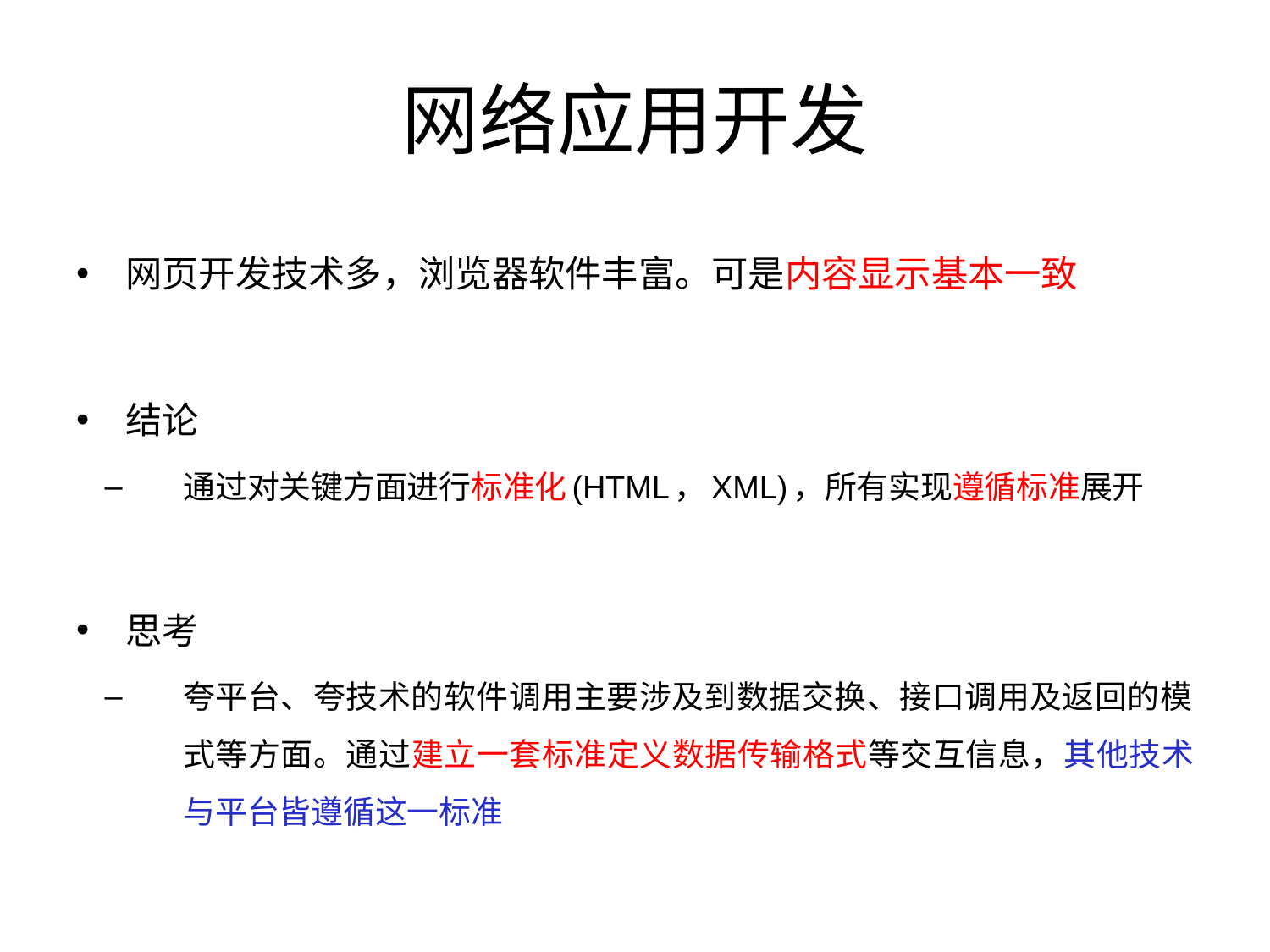

# 网络应用开发
网页开发技术多，浏览器软件丰富。可是内容显示基本一致

结论
通过对关键方面进行标准化(HTML，XML)，所有实现遵循标准展开

思考
夸平台、夸技术的软件调用主要涉及到数据交换、接口调用及返回的模式等方面。通过建立一套标准定义数据传输格式等交互信息，其他技术与平台皆遵循这一标准